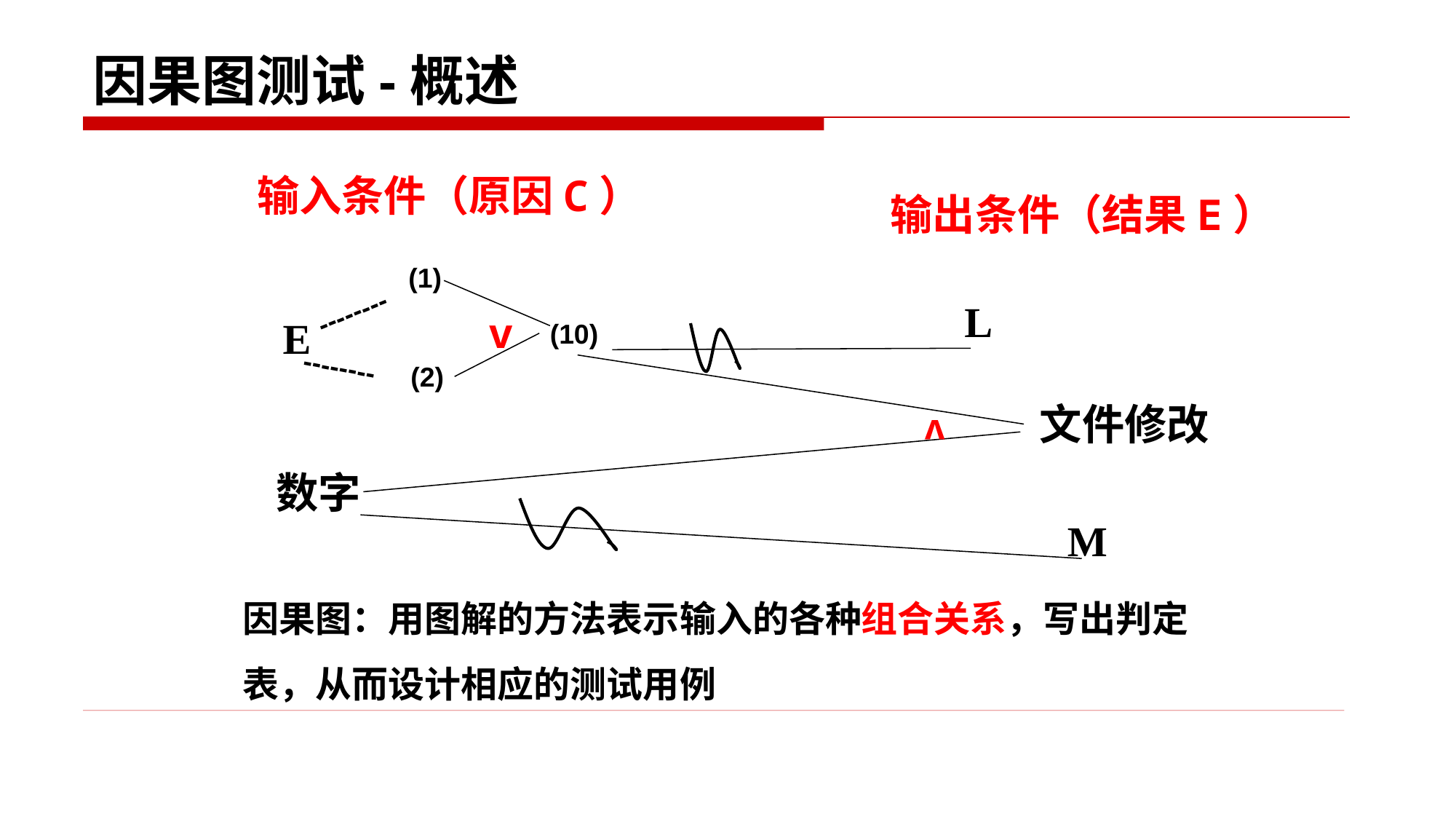

# 因果图测试-概述

输入条件（原因C）
输出条件（结果E）
(1)
--------
L
v
E
(10)

--------
(2)
文件修改
v
数字
M

因果图：用图解的方法表示输入的各种组合关系，写出判定表，从而设计相应的测试用例